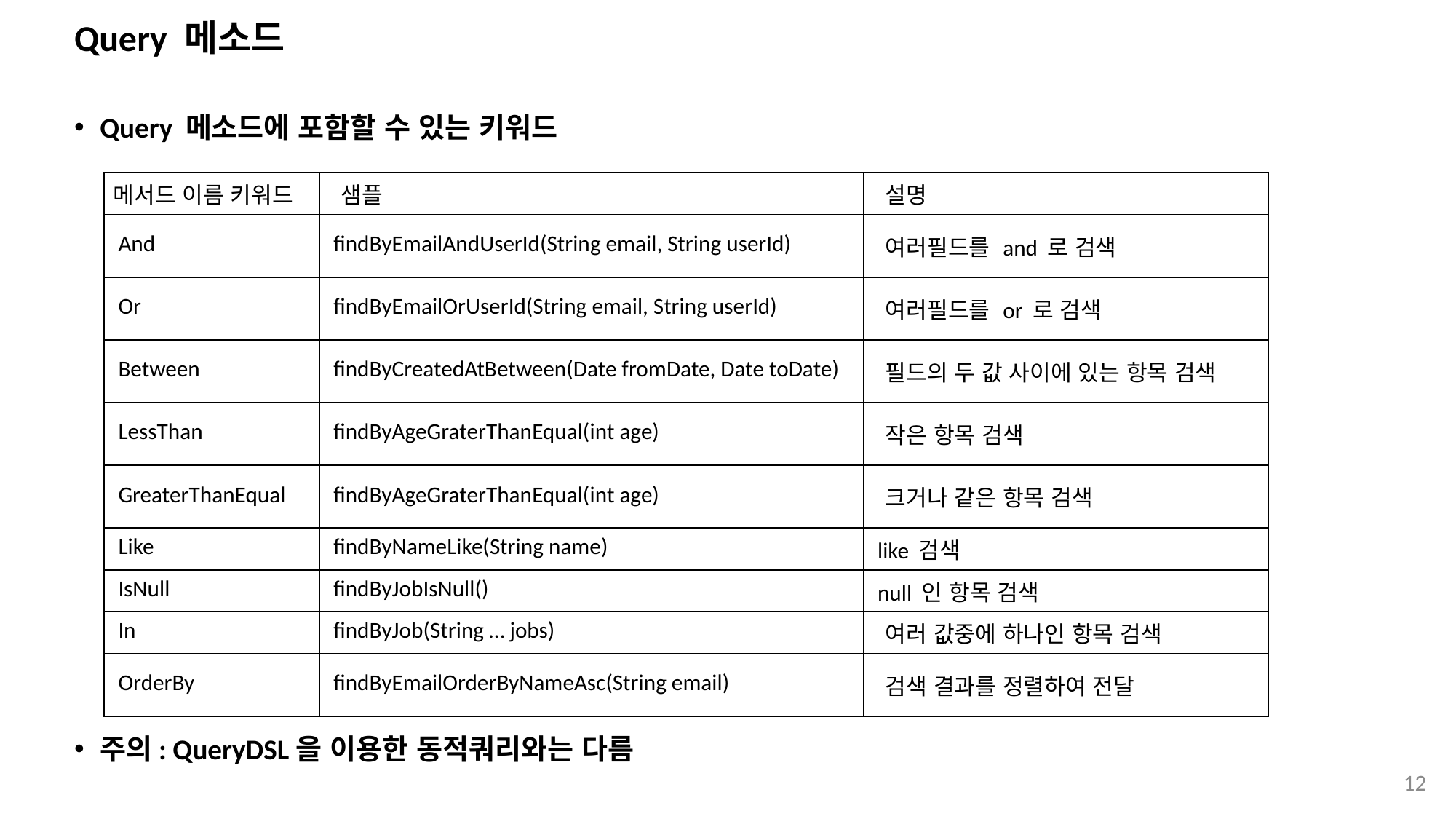

# Query 메소드
Query 메소드에 포함할 수 있는 키워드

주의: QueryDSL을 이용한 동적쿼리와는 다름

| 메서드 이름 키워드 | 샘플 | 설명 |
| --- | --- | --- |
| And | findByEmailAndUserId(String email, String userId) | 여러필드를 and 로 검색 |
| Or | findByEmailOrUserId(String email, String userId) | 여러필드를 or 로 검색 |
| Between | findByCreatedAtBetween(Date fromDate, Date toDate) | 필드의 두 값 사이에 있는 항목 검색 |
| LessThan | findByAgeGraterThanEqual(int age) | 작은 항목 검색 |
| GreaterThanEqual | findByAgeGraterThanEqual(int age) | 크거나 같은 항목 검색 |
| Like | findByNameLike(String name) | like 검색 |
| IsNull | findByJobIsNull() | null 인 항목 검색 |
| In | findByJob(String … jobs) | 여러 값중에 하나인 항목 검색 |
| OrderBy | findByEmailOrderByNameAsc(String email) | 검색 결과를 정렬하여 전달 |
12